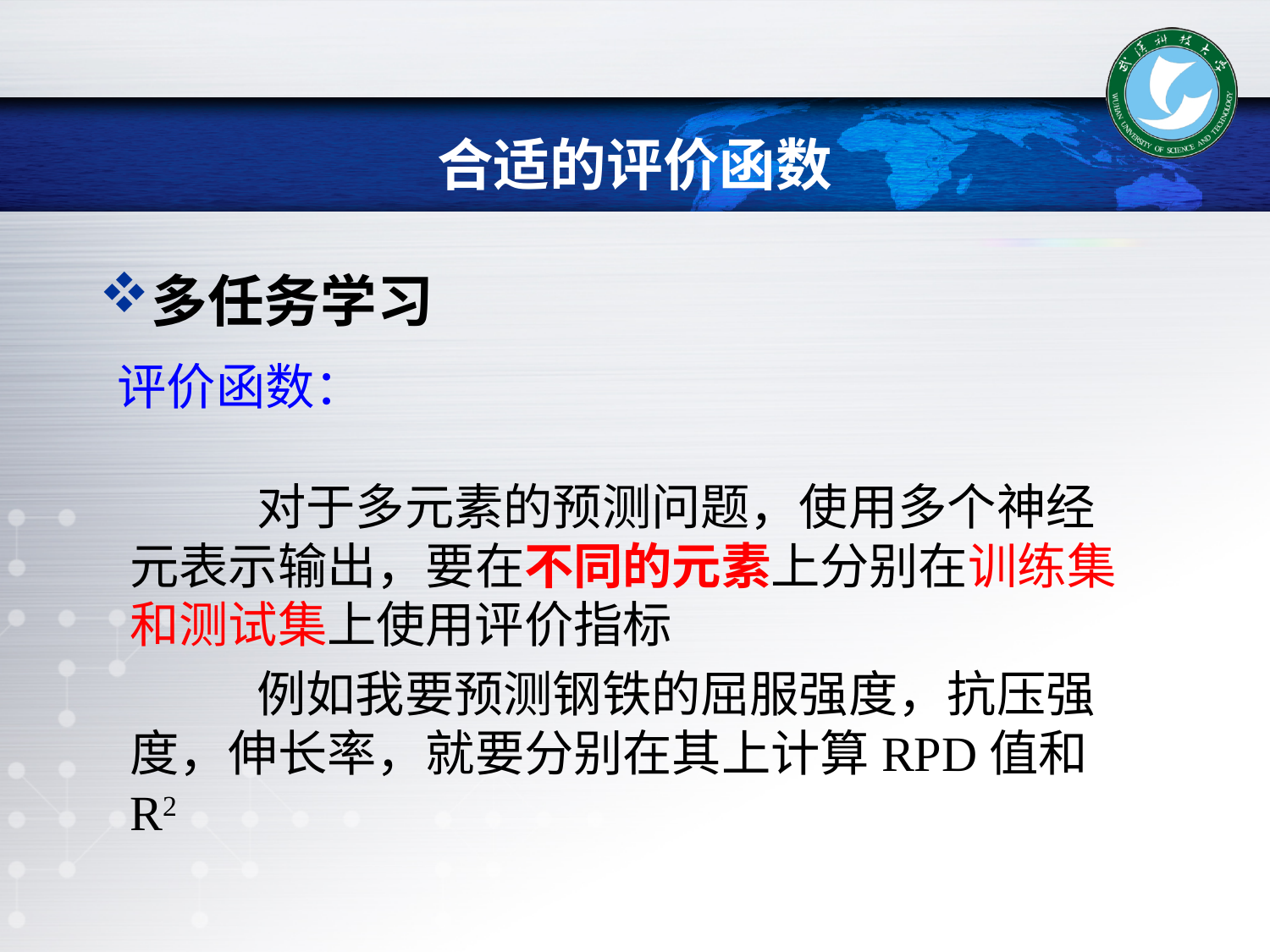

# 合适的评价函数
多任务学习

评价函数：
	对于多元素的预测问题，使用多个神经元表示输出，要在不同的元素上分别在训练集和测试集上使用评价指标
	例如我要预测钢铁的屈服强度，抗压强度，伸长率，就要分别在其上计算RPD值和R2